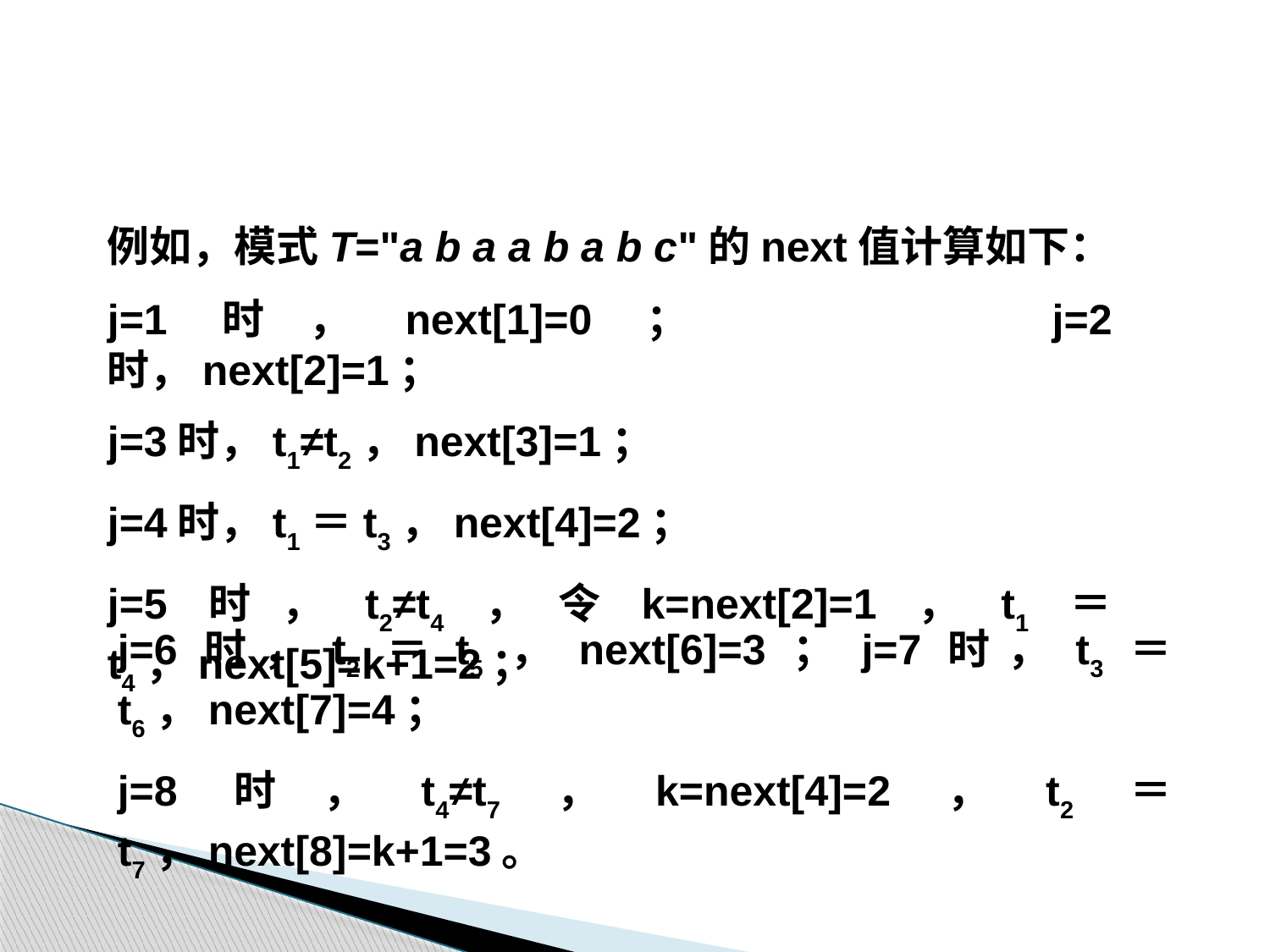

例如，模式T="a b a a b a b c"的next值计算如下：
j=1时，next[1]=0；		j=2时，next[2]=1；
j=3时，t1≠t2，next[3]=1；
j=4时，t1＝t3，next[4]=2；
j=5时，t2≠t4，令k=next[2]=1，t1＝t4，next[5]=k+1=2；
j=6时，t2＝t5，next[6]=3；j=7时，t3＝t6，next[7]=4；
j=8时，t4≠t7，k=next[4]=2，t2＝t7，next[8]=k+1=3。